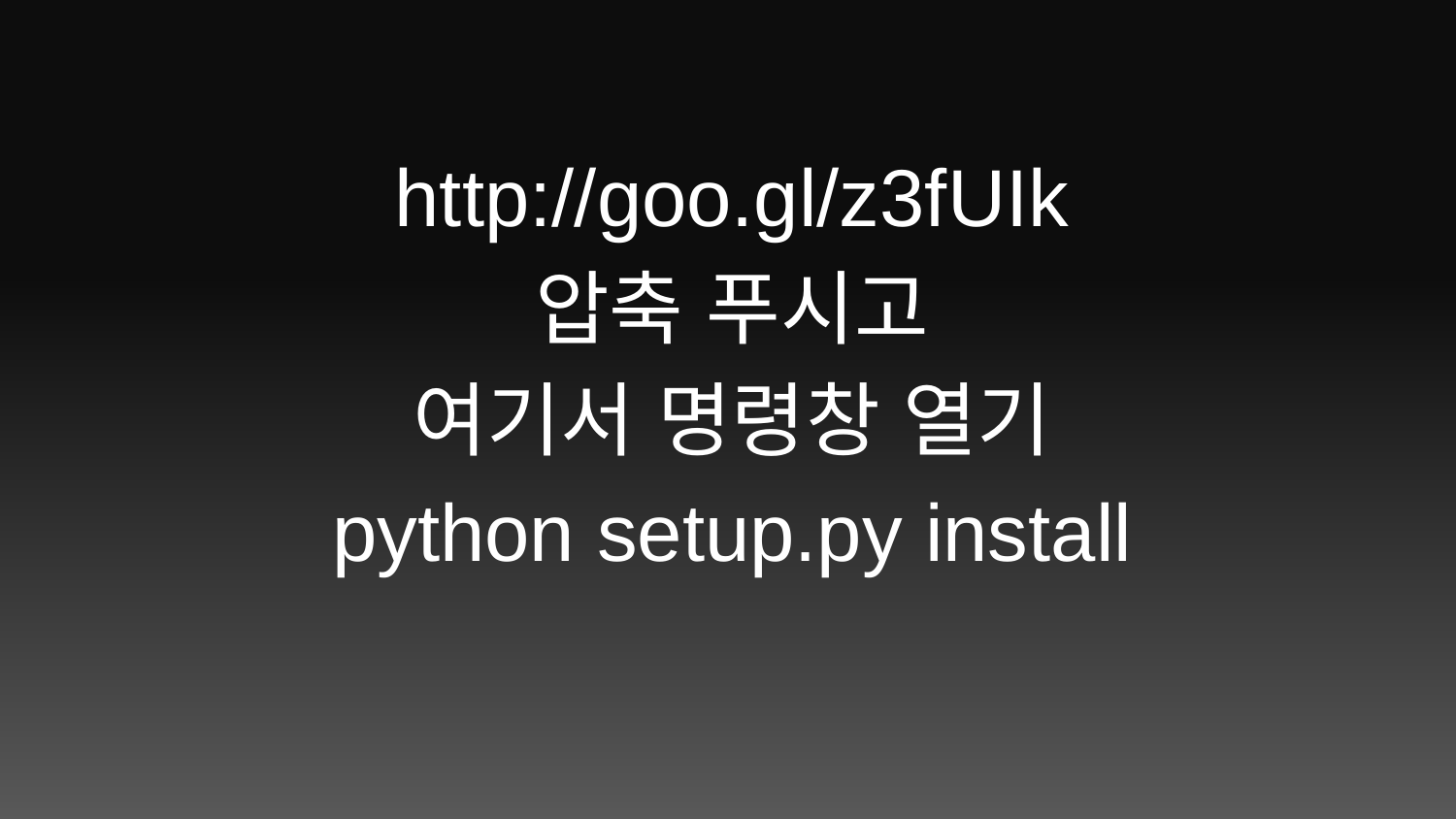

http://goo.gl/z3fUIk
압축 푸시고
여기서 명령창 열기
python setup.py install